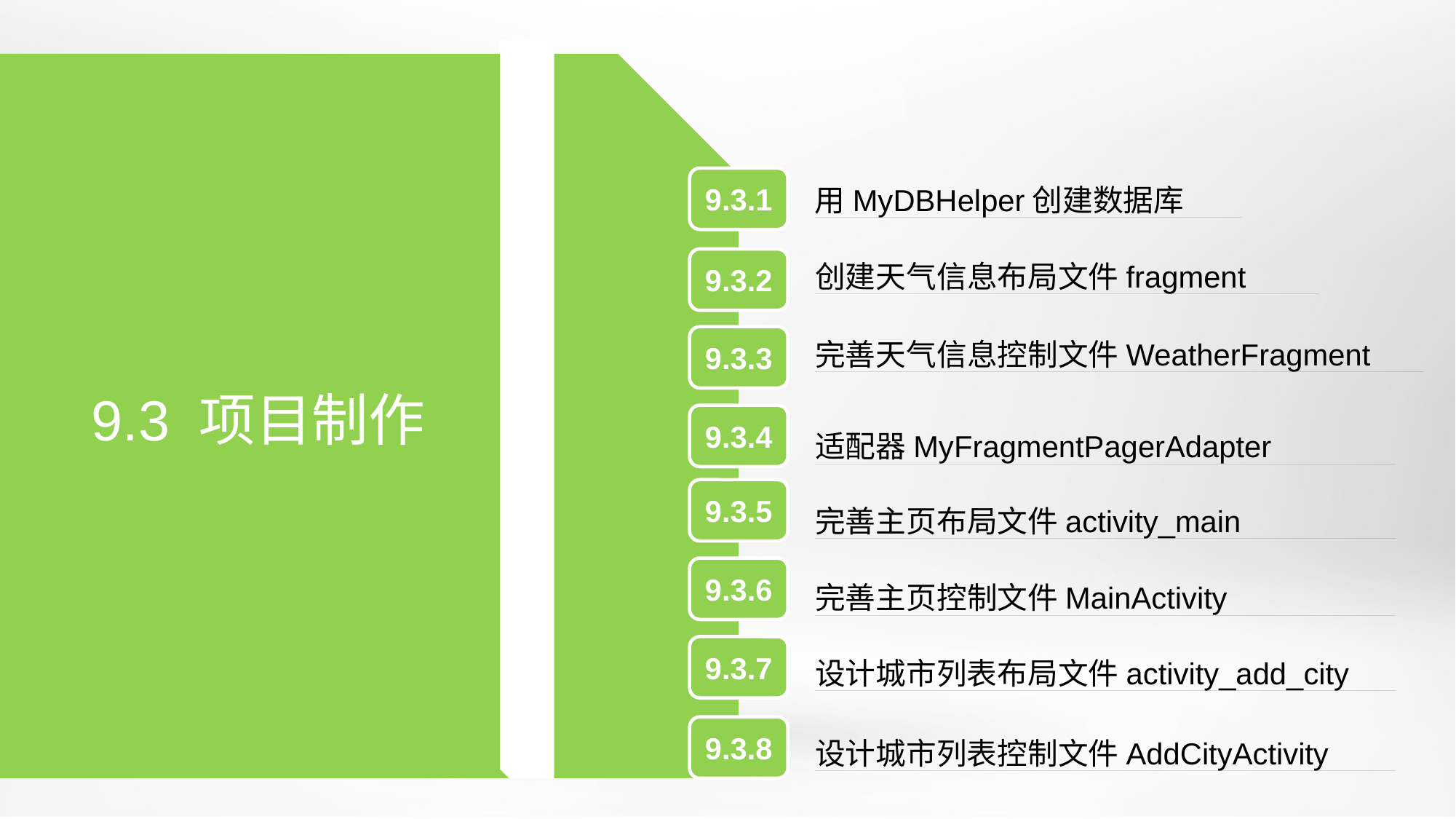

9.3.1
用MyDBHelper创建数据库
9.3.2
创建天气信息布局文件fragment
9.3.3
完善天气信息控制文件WeatherFragment
9.3 项目制作
9.3.4
适配器MyFragmentPagerAdapter
9.3.5
完善主页布局文件activity_main
9.3.6
完善主页控制文件MainActivity
9.3.7
设计城市列表布局文件activity_add_city
9.3.8
设计城市列表控制文件AddCityActivity